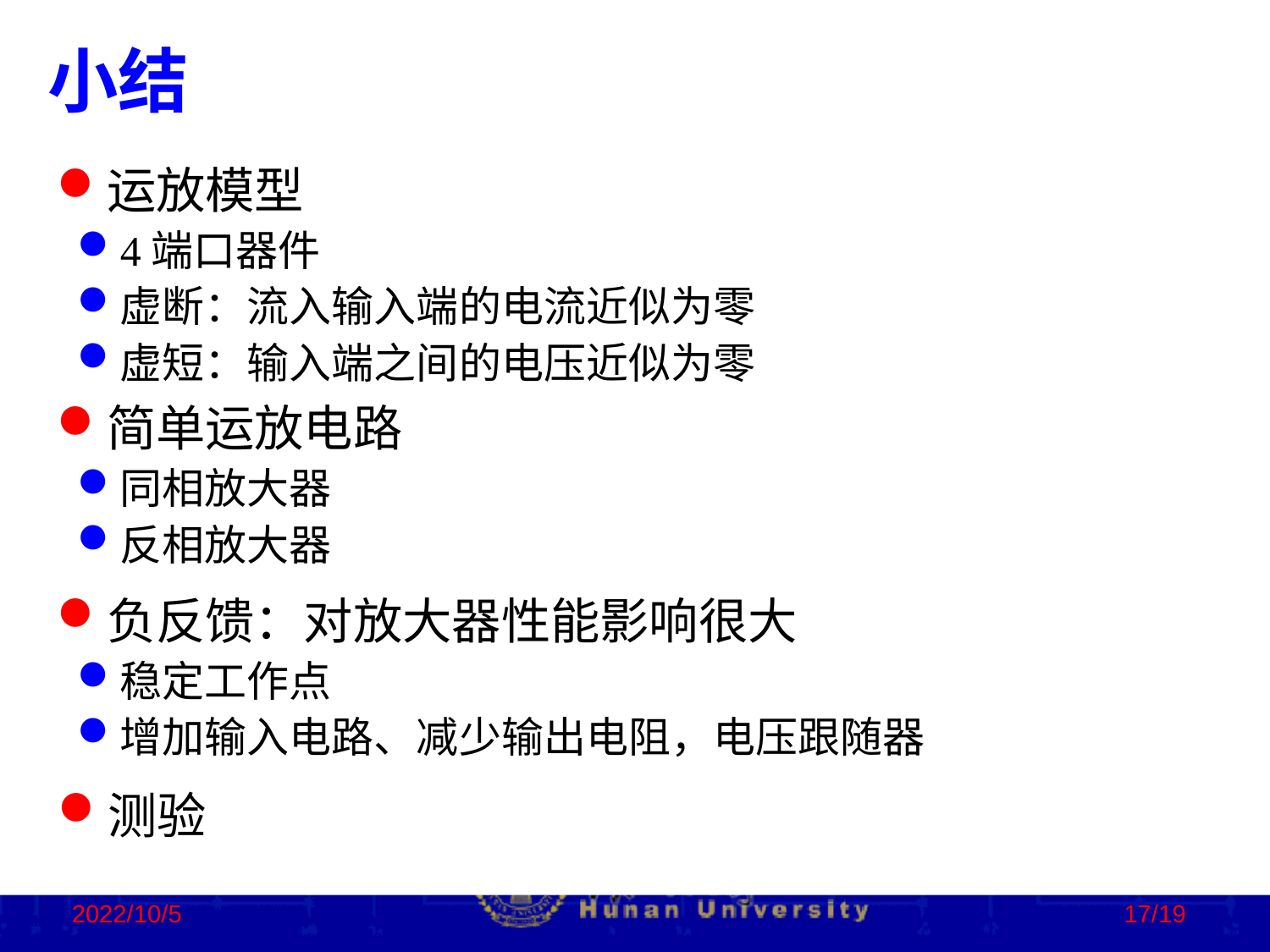

小结
运放模型
4端口器件
虚断：流入输入端的电流近似为零
虚短：输入端之间的电压近似为零
简单运放电路
同相放大器
反相放大器
负反馈：对放大器性能影响很大
稳定工作点
增加输入电路、减少输出电阻，电压跟随器
测验
2022/10/5
17/19